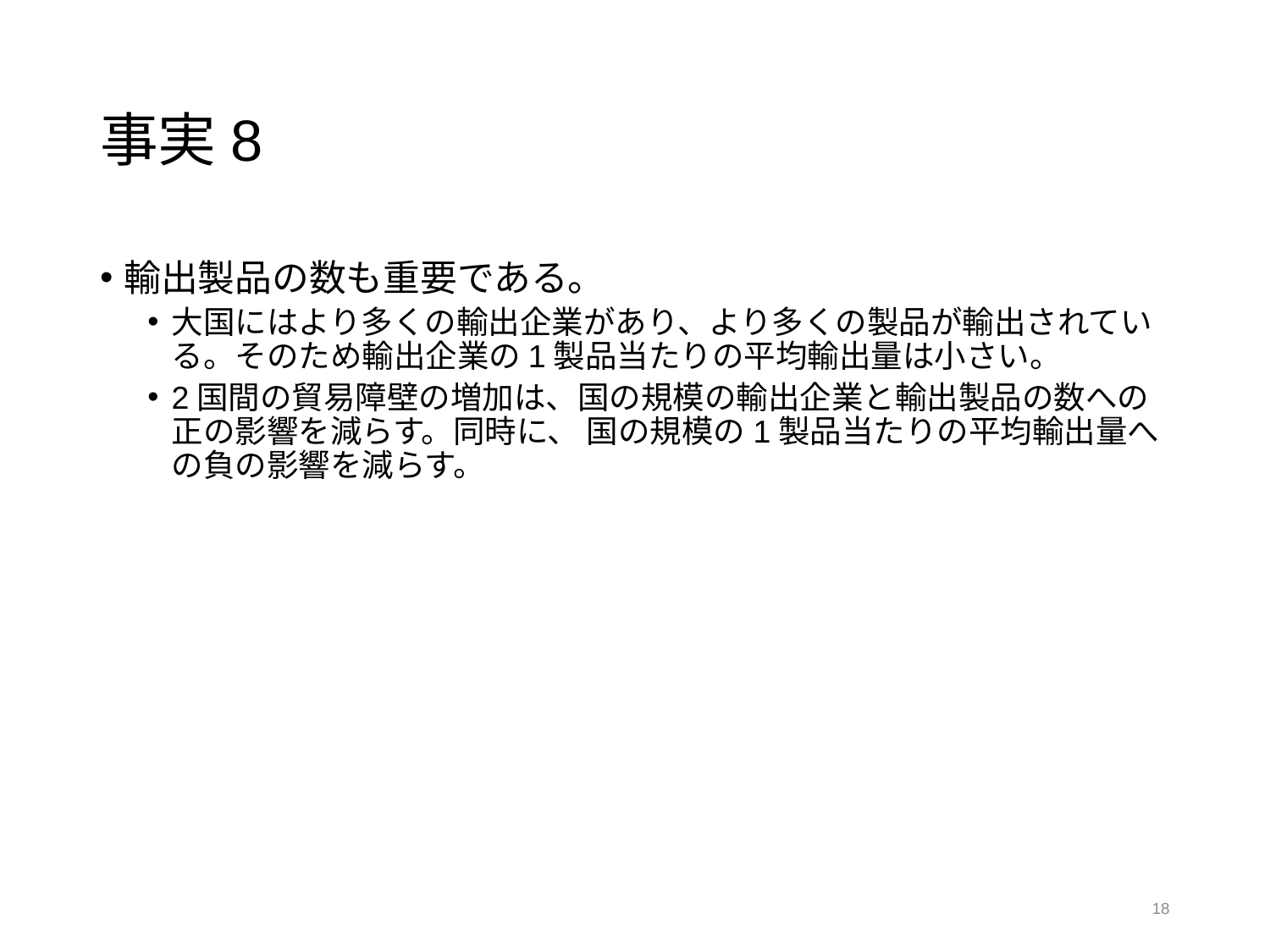

# 事実8
輸出製品の数も重要である。
大国にはより多くの輸出企業があり、より多くの製品が輸出されている。そのため輸出企業の1製品当たりの平均輸出量は小さい。
2国間の貿易障壁の増加は、国の規模の輸出企業と輸出製品の数への正の影響を減らす。同時に、 国の規模の1製品当たりの平均輸出量への負の影響を減らす。
18